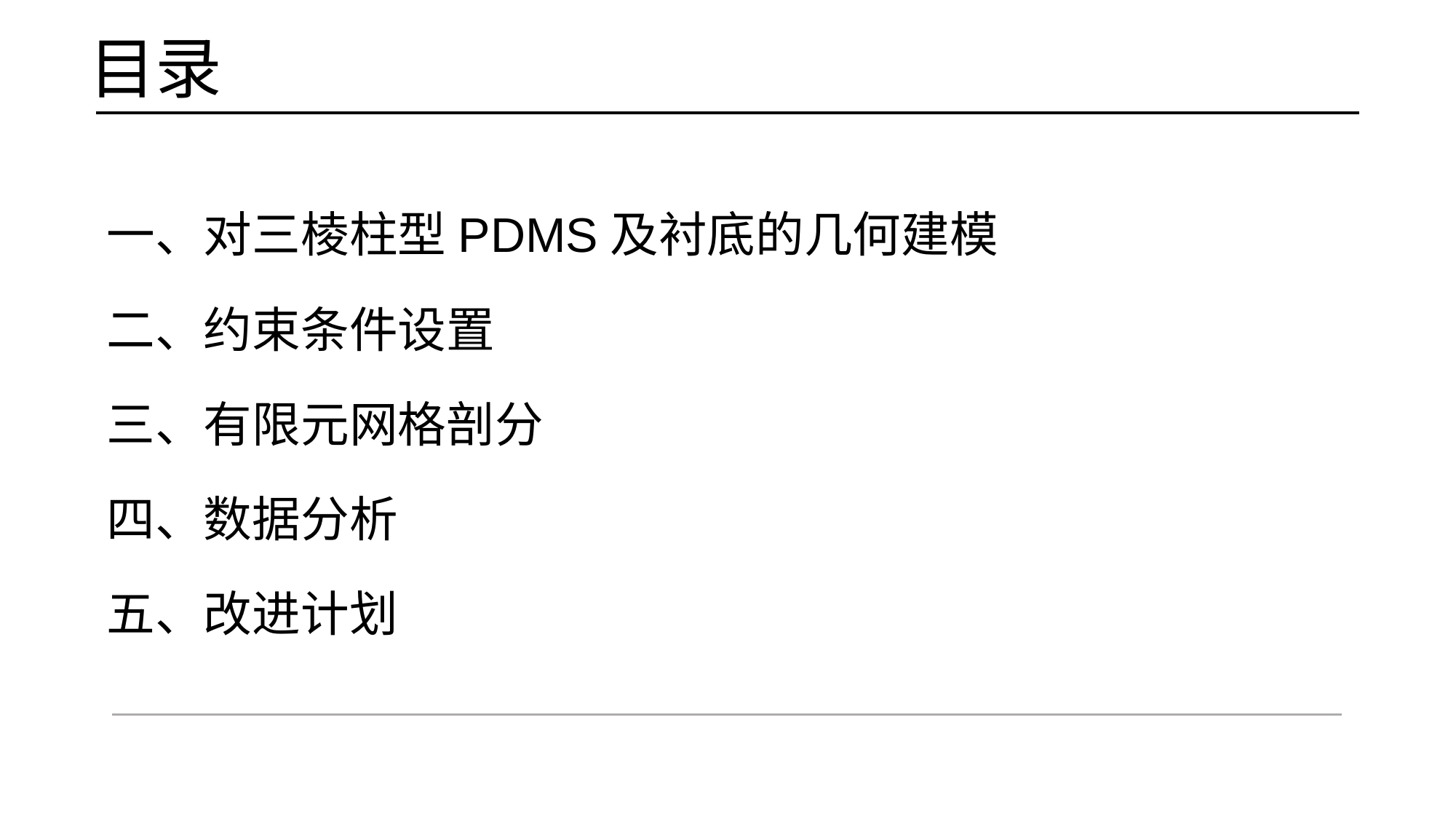

目录
一、对三棱柱型PDMS及衬底的几何建模
二、约束条件设置
三、有限元网格剖分
四、数据分析
五、改进计划